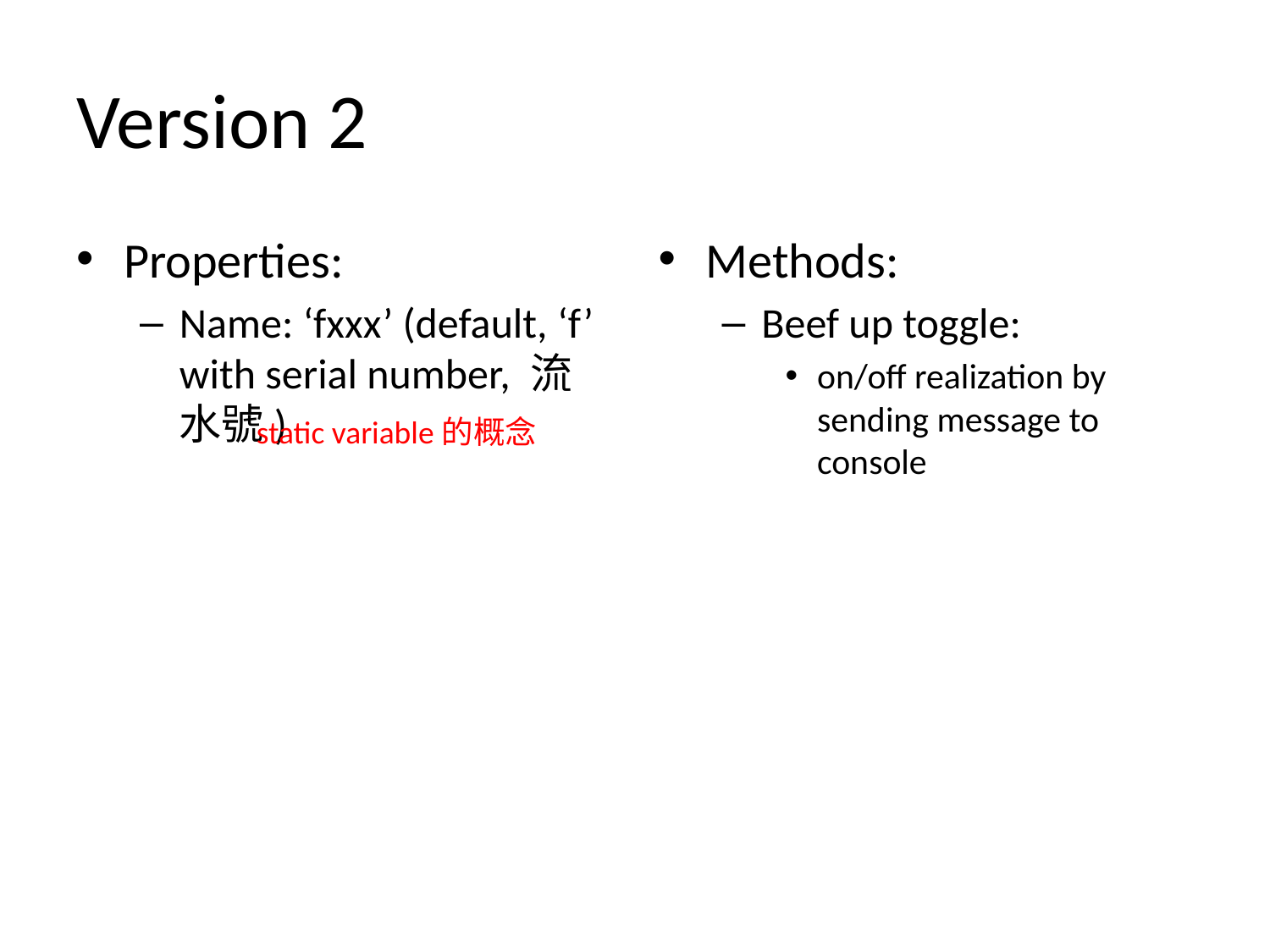

# Version 2
Properties:
Name: ‘fxxx’ (default, ‘f’ with serial number, 流水號)
Methods:
Beef up toggle:
on/off realization by sending message to console

static variable的概念